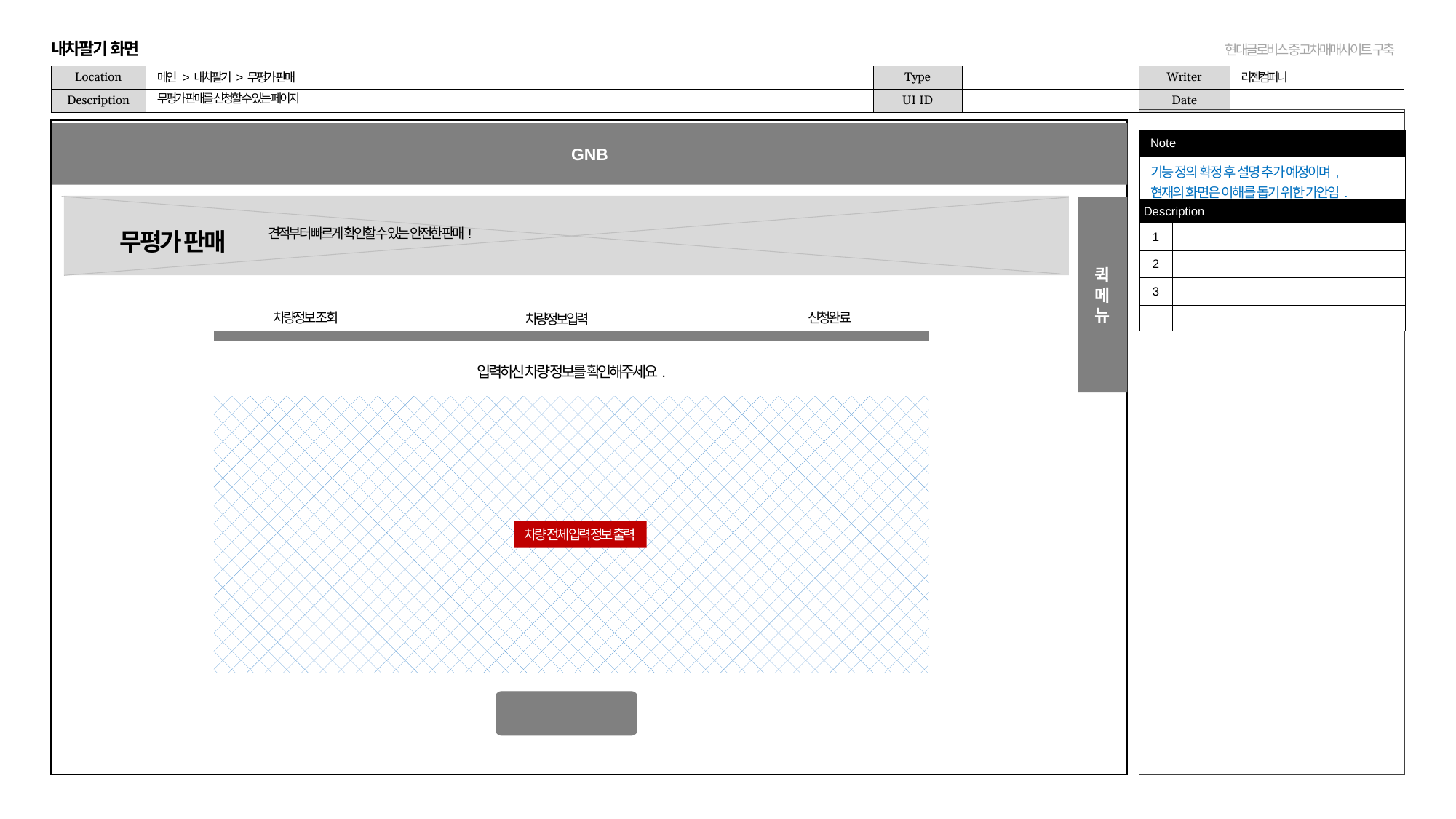

내차팔기 화면
메인  > 내차팔기 > 무평가 판매

리젠컴퍼니
무평가 판매를 신청할 수 있는 페이지

GNB
| Note |  |
| --- | --- |
| 기능 정의 확정 후 설명 추가 예정이며, 현재의 화면은 이해를 돕기 위한 가안임. |  |
| Description |  |
| 1 |  |
| 2 |  |
| 3 |  |
|  |  |

퀵
메뉴
무평가 판매
견적부터 빠르게 확인할 수 있는 안전한 판매!
신청완료
차량정보 조회
차량정보입력
입력하신 차량 정보를 확인해주세요.

차량 전체 입력 정보 출력
신청완료